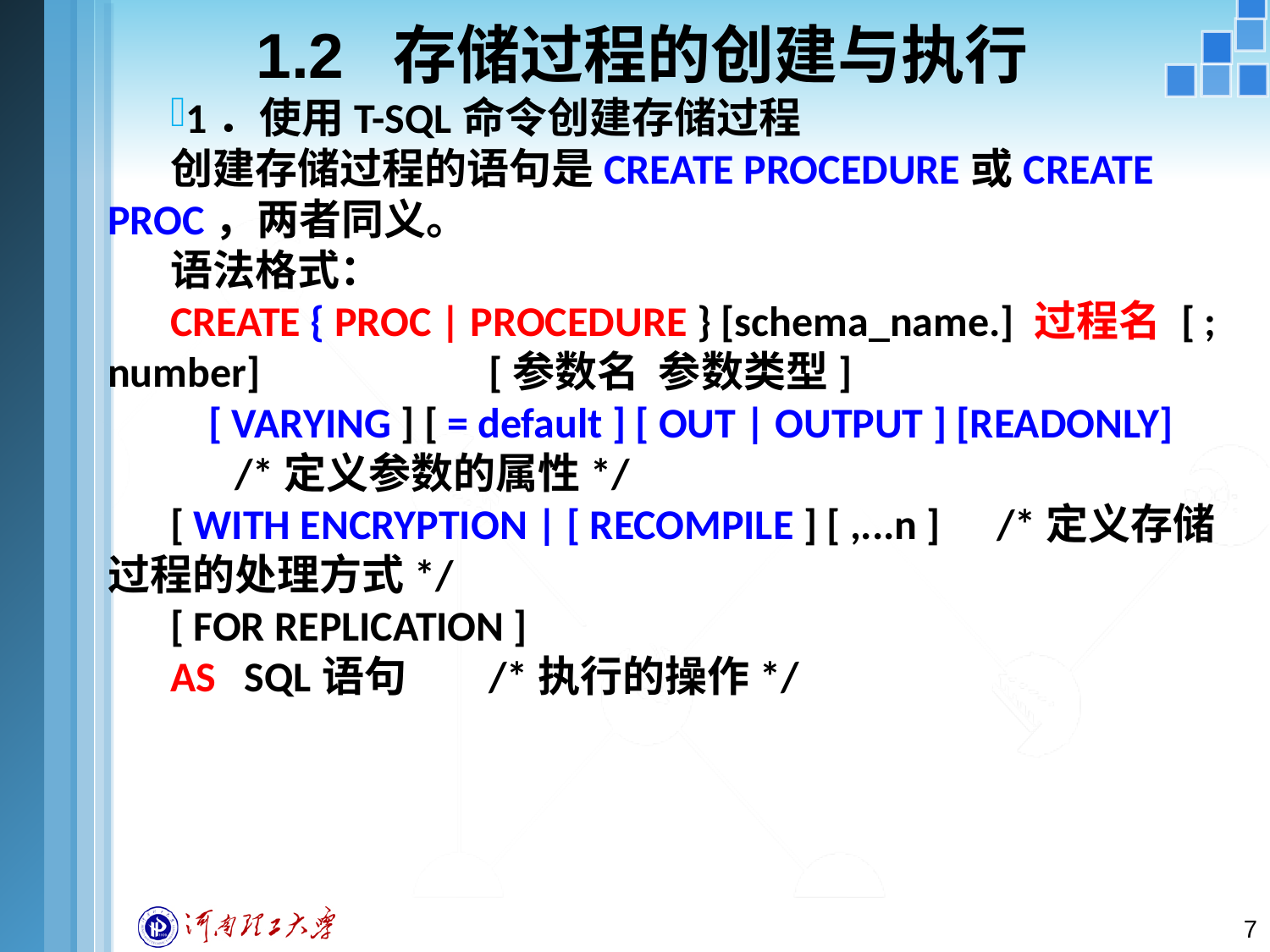

# 1.2  存储过程的创建与执行
1．使用T-SQL命令创建存储过程
创建存储过程的语句是CREATE PROCEDURE或CREATE PROC，两者同义。
语法格式：
CREATE { PROC | PROCEDURE } [schema_name.] 过程名 [ ; number] 		[参数名  参数类型]
    [ VARYING ] [ = default ] [ OUT | OUTPUT ] [READONLY]	/*定义参数的属性*/
[ WITH ENCRYPTION | [ RECOMPILE ] [ ,...n ] 	/*定义存储过程的处理方式*/
[ FOR REPLICATION ]
AS   SQL语句 	/*执行的操作*/